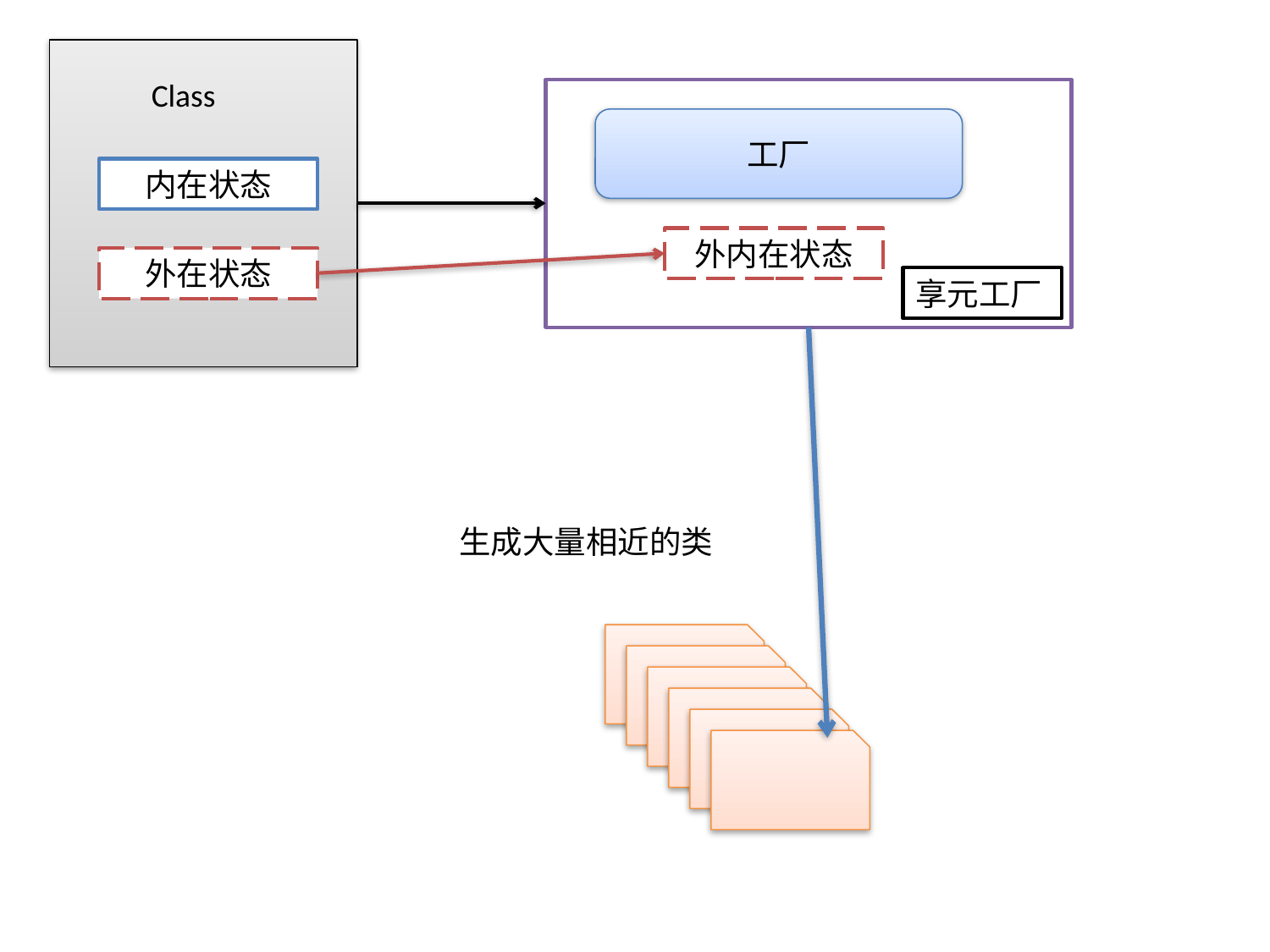

Class

工厂
内在状态
外内在状态
外在状态
享元工厂
生成大量相近的类